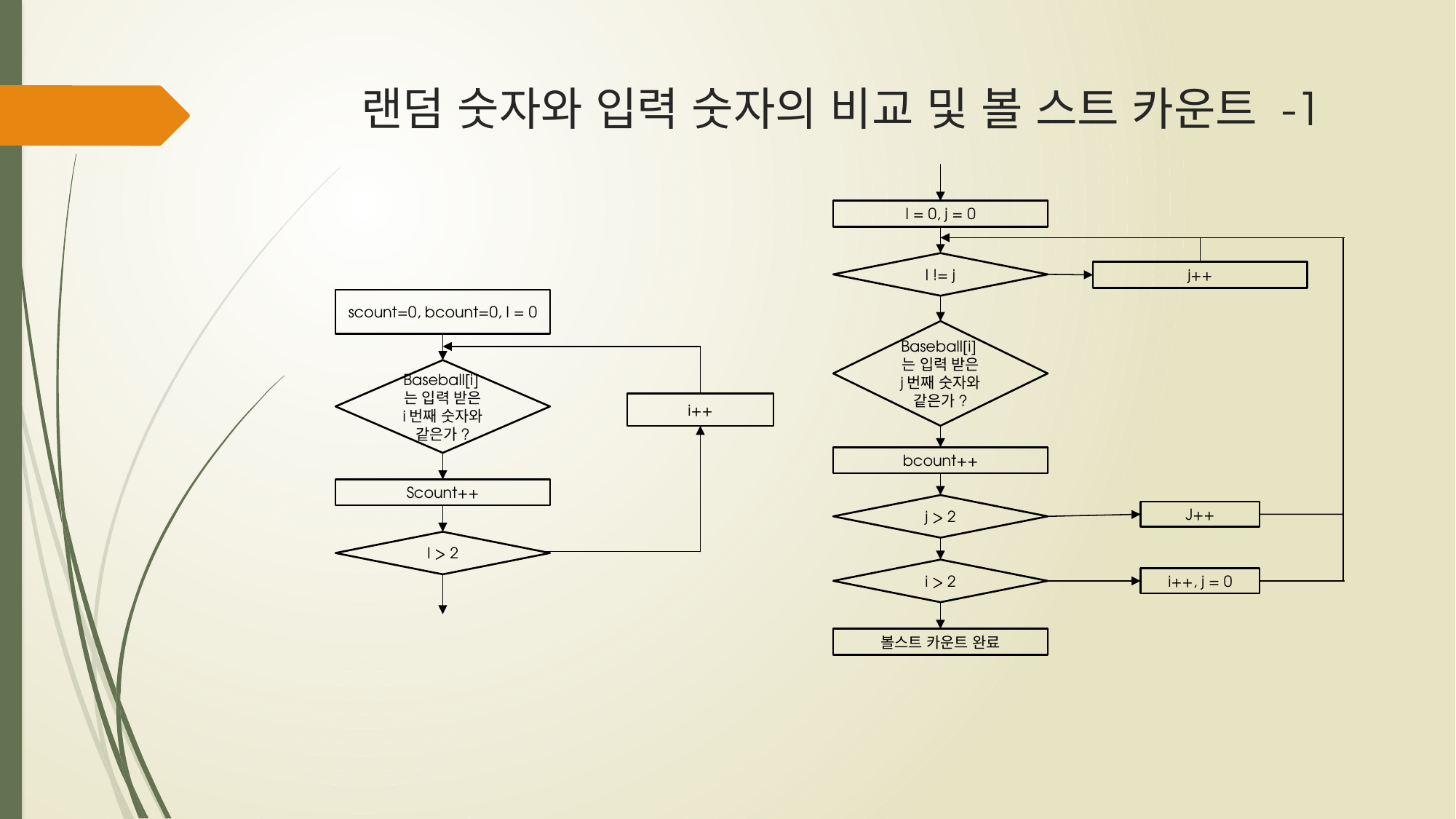

# 랜덤 숫자와 입력 숫자의 비교 및 볼 스트 카운트 -1
I = 0, j = 0
I != j
j++
scount=0, bcount=0, I = 0
Baseball[i]는 입력 받은 j번째 숫자와 같은가?
Baseball[i]는 입력 받은 i번째 숫자와 같은가?
i++
bcount++
Scount++
j > 2
J++
I > 2
i > 2
i++, j = 0
볼스트 카운트 완료